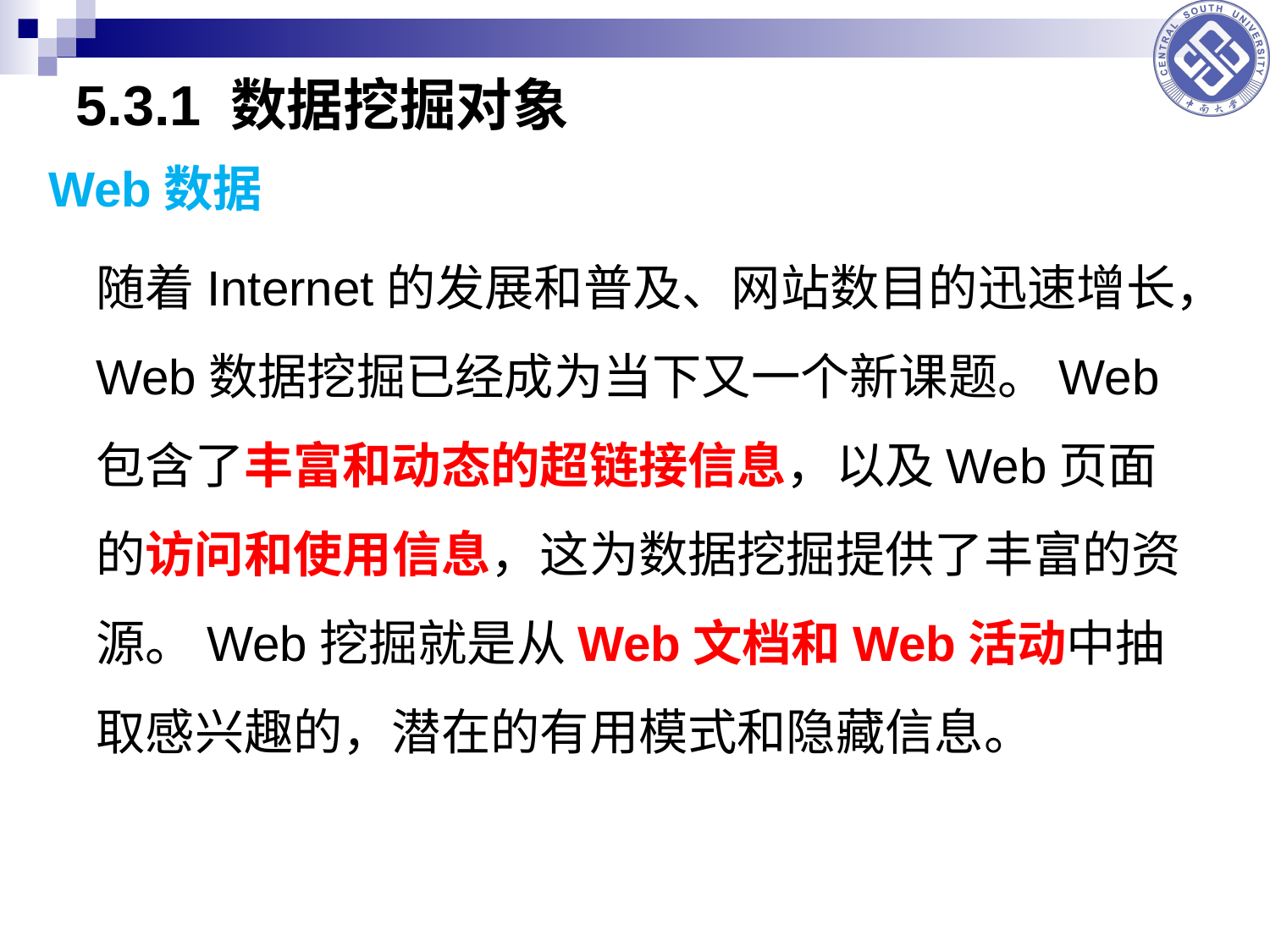

5.3.1 数据挖掘对象
Web数据
	随着Internet的发展和普及、网站数目的迅速增长，Web数据挖掘已经成为当下又一个新课题。Web包含了丰富和动态的超链接信息，以及Web页面的访问和使用信息，这为数据挖掘提供了丰富的资源。Web挖掘就是从Web文档和Web活动中抽取感兴趣的，潜在的有用模式和隐藏信息。